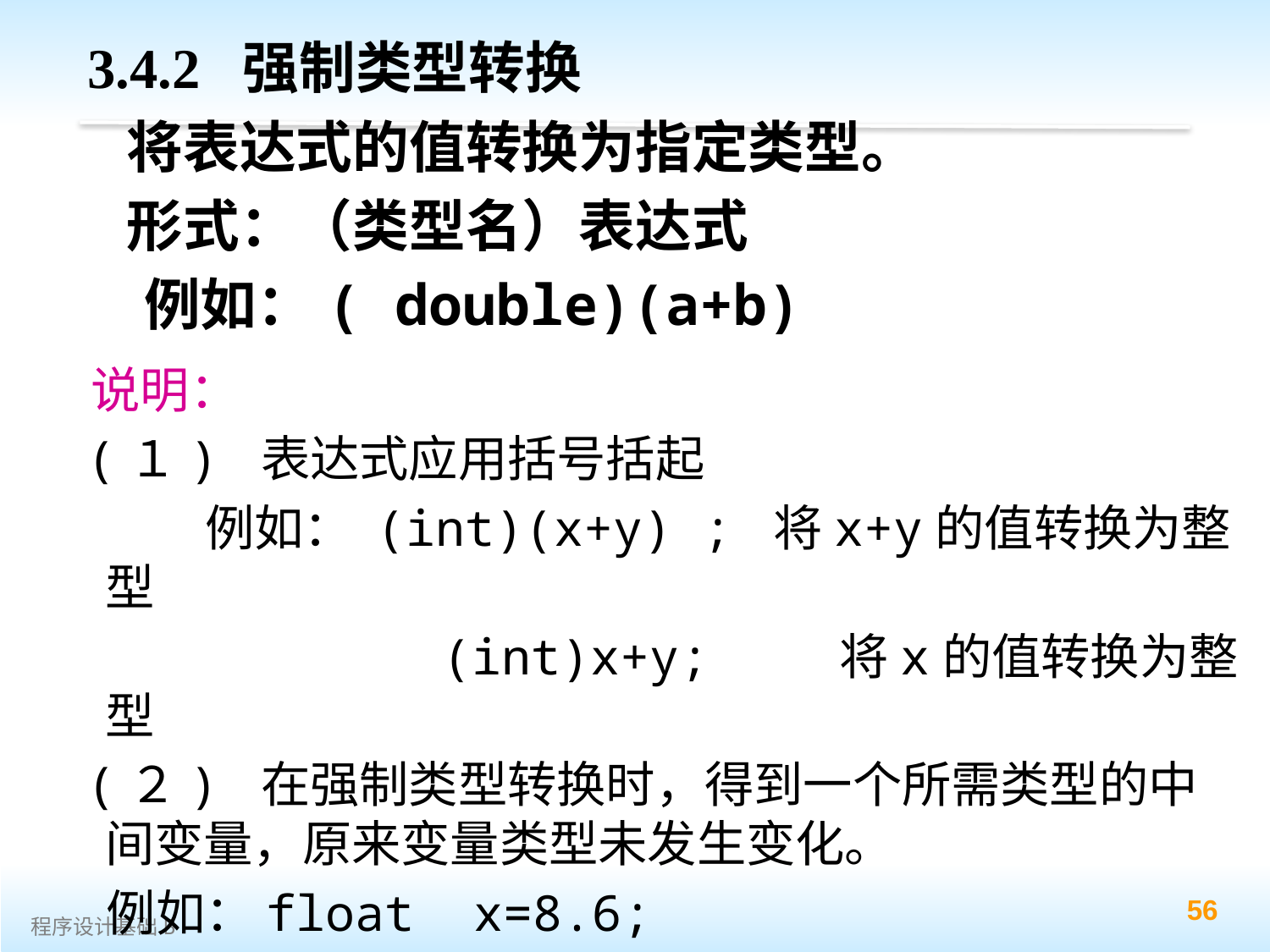

3.4.2  强制类型转换
  将表达式的值转换为指定类型。
  形式：（类型名）表达式
　例如：( double)(a+b)
  说明：
 (１) 表达式应用括号括起
　　　例如： (int)(x+y) ; 将x+y的值转换为整型
             (int)x+y;    将x的值转换为整型
 (２) 在强制类型转换时，得到一个所需类型的中间变量，原来变量类型未发生变化。
　例如：float  x=8.6;
        int  y;    y=(int)x ;
56